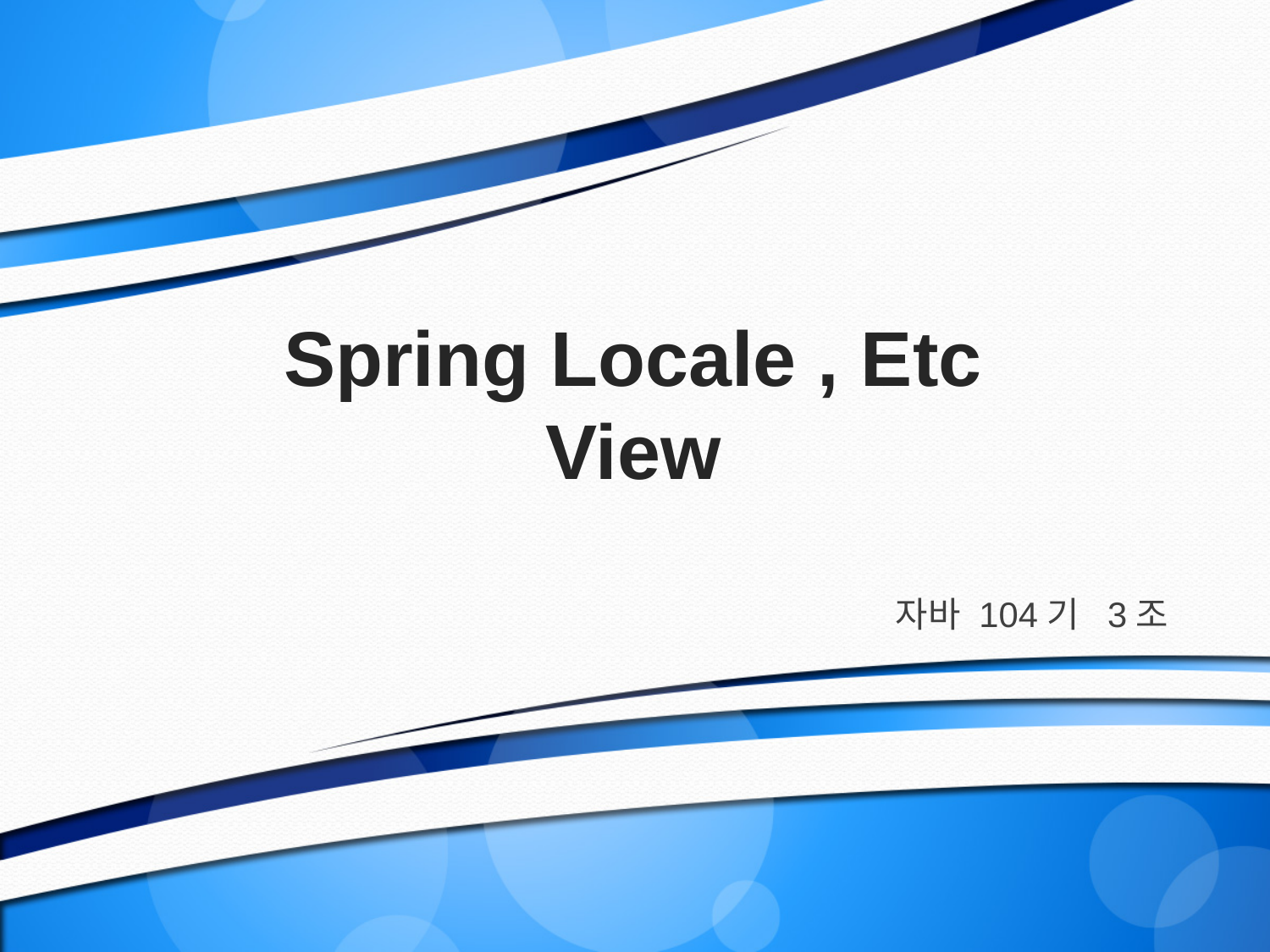

# Spring Locale , Etc View
자바 104기  3조